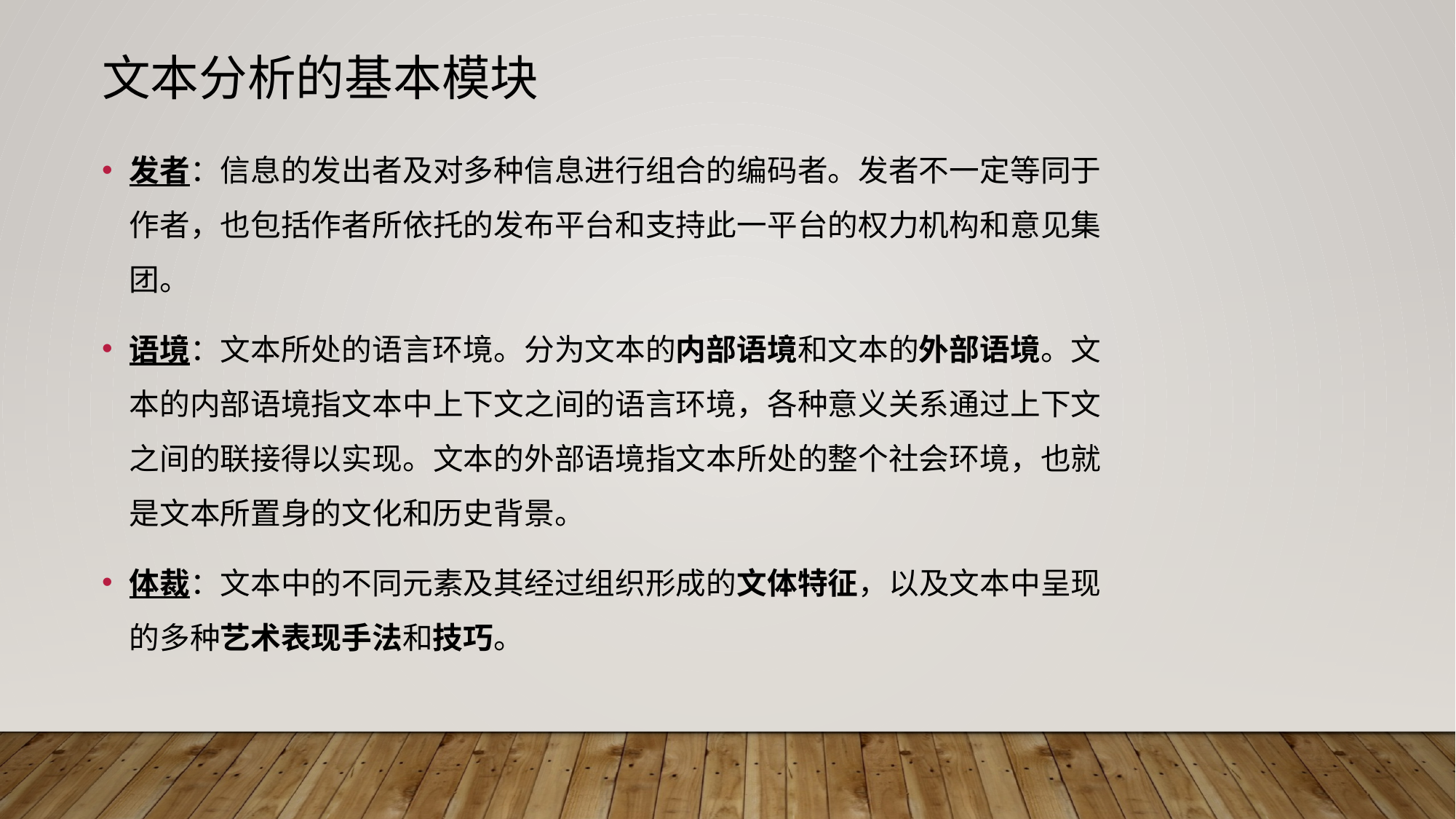

文本分析的基本模块
发者：信息的发出者及对多种信息进行组合的编码者。发者不一定等同于作者，也包括作者所依托的发布平台和支持此一平台的权力机构和意见集团。
语境：文本所处的语言环境。分为文本的内部语境和文本的外部语境。文本的内部语境指文本中上下文之间的语言环境，各种意义关系通过上下文之间的联接得以实现。文本的外部语境指文本所处的整个社会环境，也就是文本所置身的文化和历史背景。
体裁：文本中的不同元素及其经过组织形成的文体特征，以及文本中呈现的多种艺术表现手法和技巧。